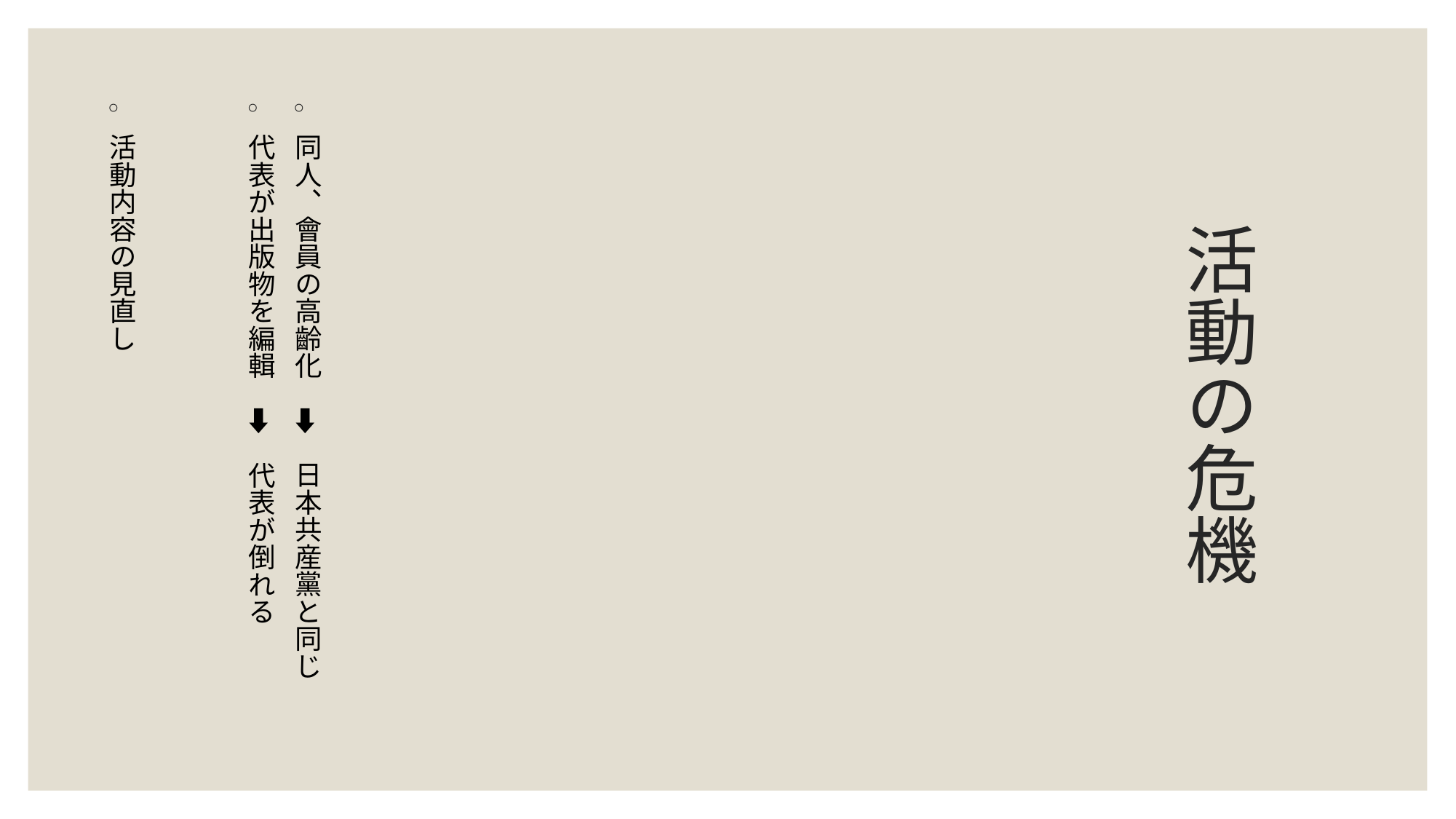

同人、會員の高齡化　➡　日本共産黨と同じ
代表が出版物を編輯　➡　代表が倒れる

活動内容の見直し
# 活動の危機